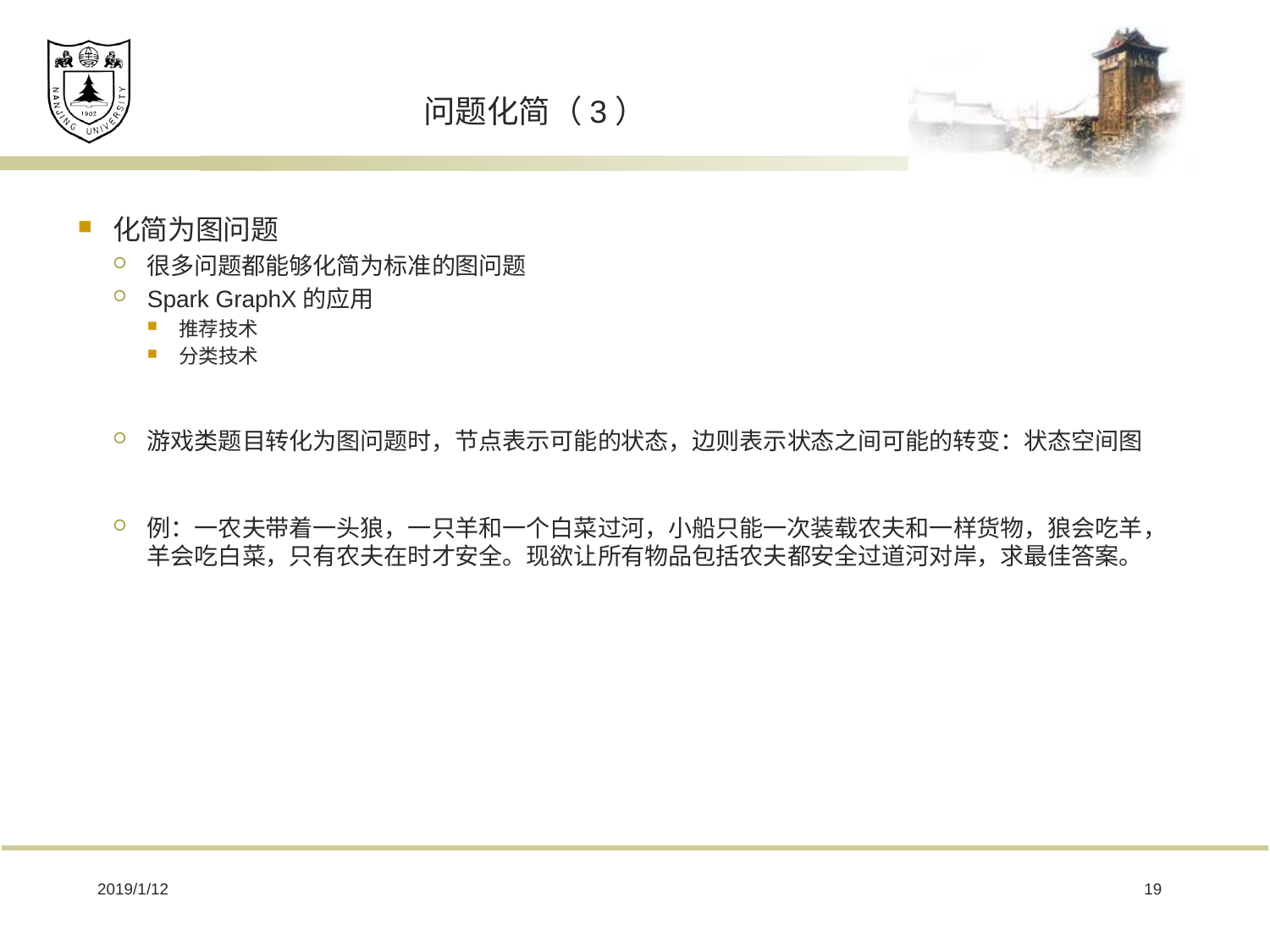

# 问题化简（3）
化简为图问题
很多问题都能够化简为标准的图问题
Spark GraphX的应用
推荐技术
分类技术

游戏类题目转化为图问题时，节点表示可能的状态，边则表示状态之间可能的转变：状态空间图

例：一农夫带着一头狼，一只羊和一个白菜过河，小船只能一次装载农夫和一样货物，狼会吃羊，羊会吃白菜，只有农夫在时才安全。现欲让所有物品包括农夫都安全过道河对岸，求最佳答案。

2019/1/12
19